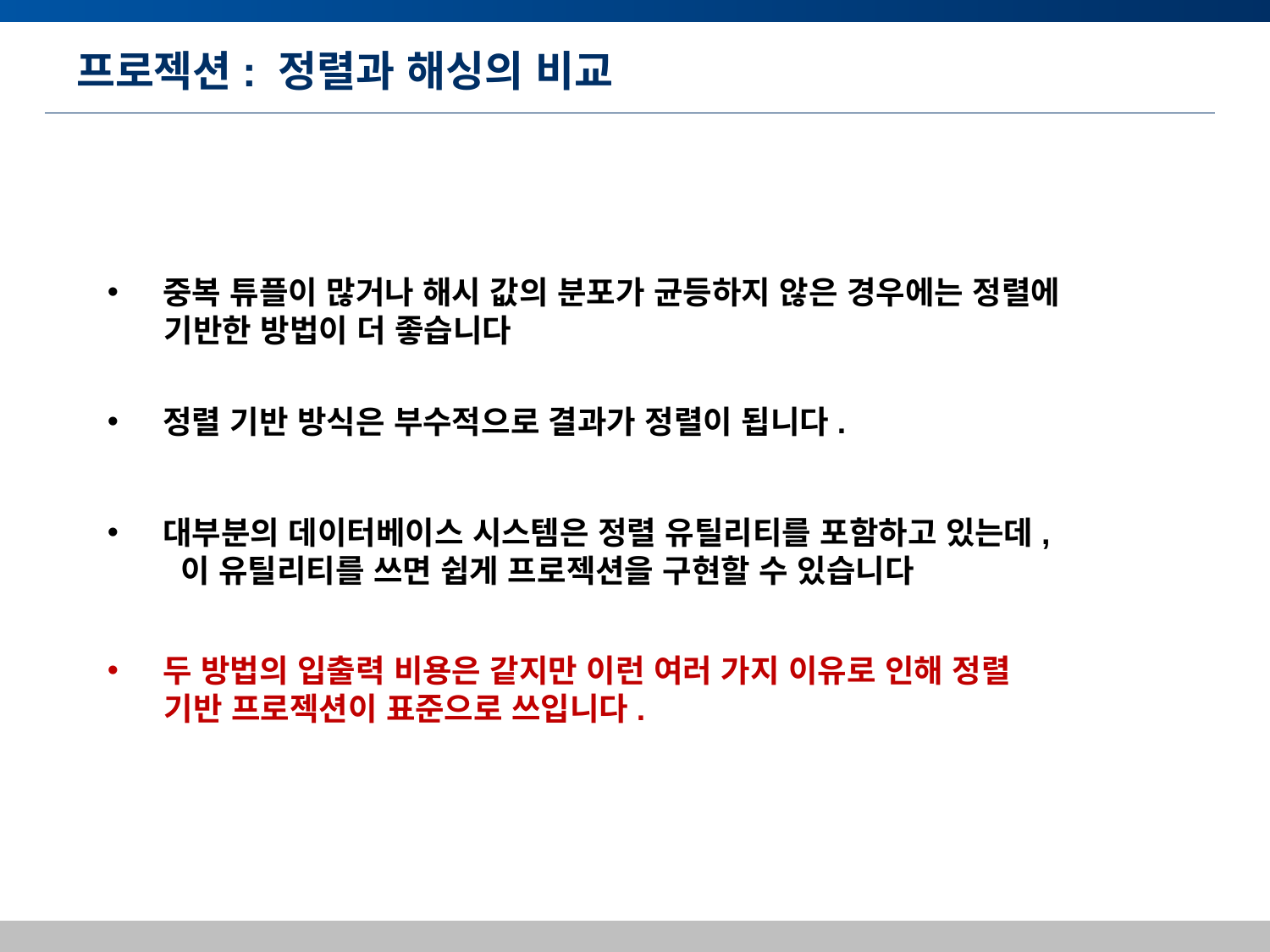

# 프로젝션: 정렬과 해싱의 비교
  중복 튜플이 많거나 해시 값의 분포가 균등하지 않은 경우에는 정렬에
   기반한 방법이 더 좋습니다
  정렬 기반 방식은 부수적으로 결과가 정렬이 됩니다.
  대부분의 데이터베이스 시스템은 정렬 유틸리티를 포함하고 있는데,
    이 유틸리티를 쓰면 쉽게 프로젝션을 구현할 수 있습니다
  두 방법의 입출력 비용은 같지만 이런 여러 가지 이유로 인해 정렬
   기반 프로젝션이 표준으로 쓰입니다.